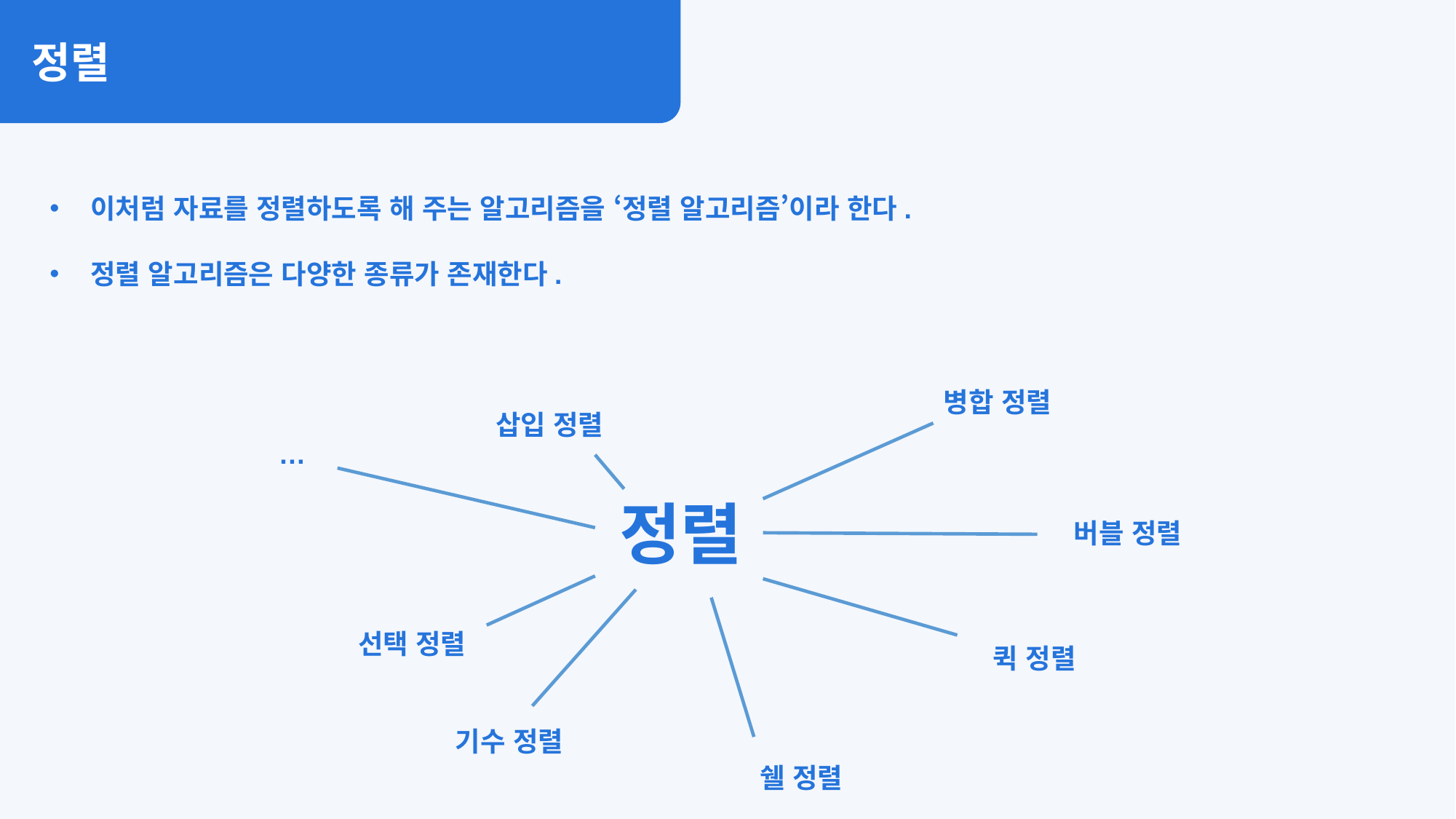

정렬
이처럼 자료를 정렬하도록 해 주는 알고리즘을 ‘정렬 알고리즘’이라 한다.
정렬 알고리즘은 다양한 종류가 존재한다.
병합 정렬
삽입 정렬
…
정렬
버블 정렬
선택 정렬
퀵 정렬
기수 정렬
쉘 정렬